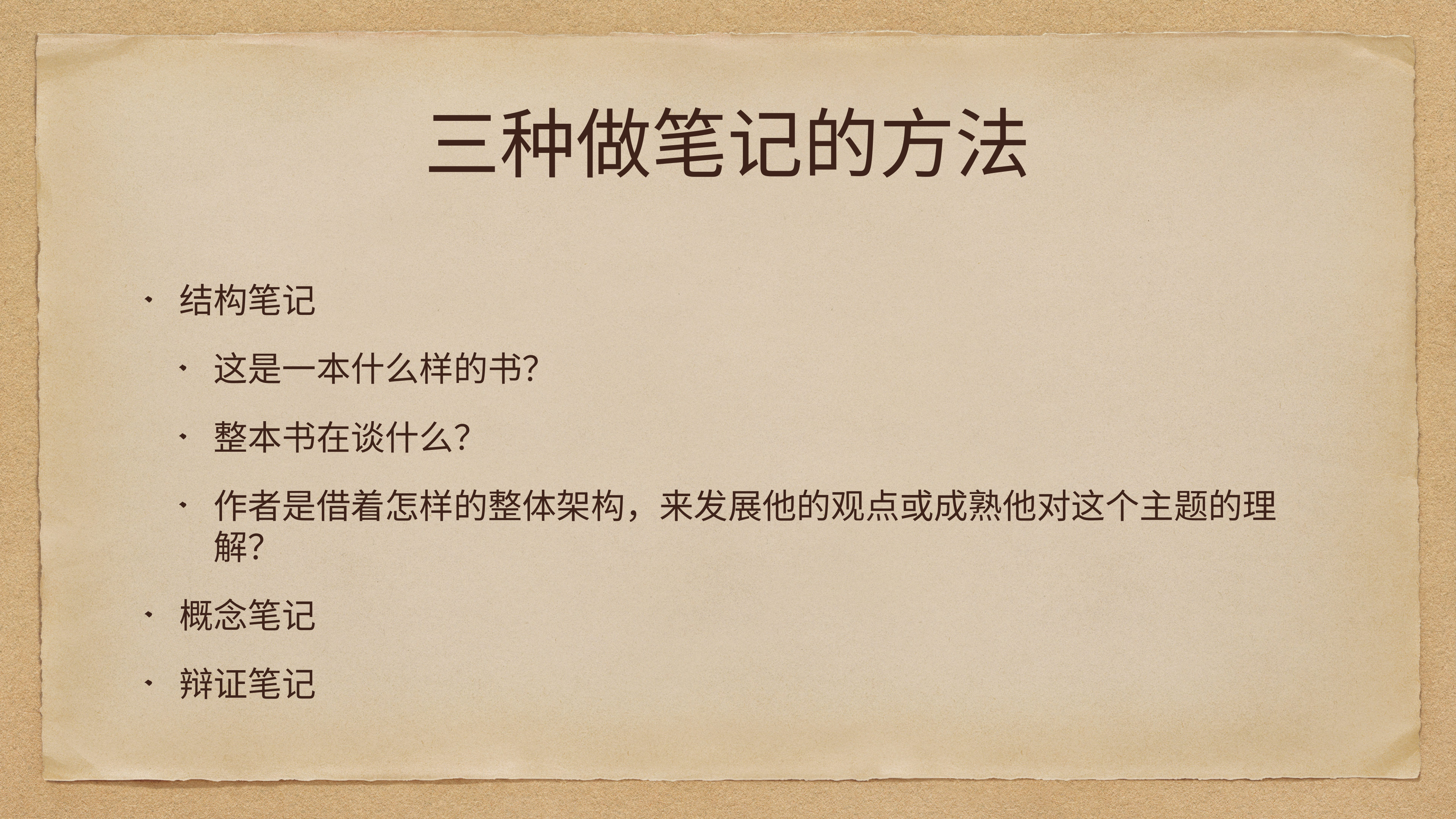

# 三种做笔记的方法
结构笔记
这是一本什么样的书？
整本书在谈什么？
作者是借着怎样的整体架构，来发展他的观点或成熟他对这个主题的理解？
概念笔记
辩证笔记